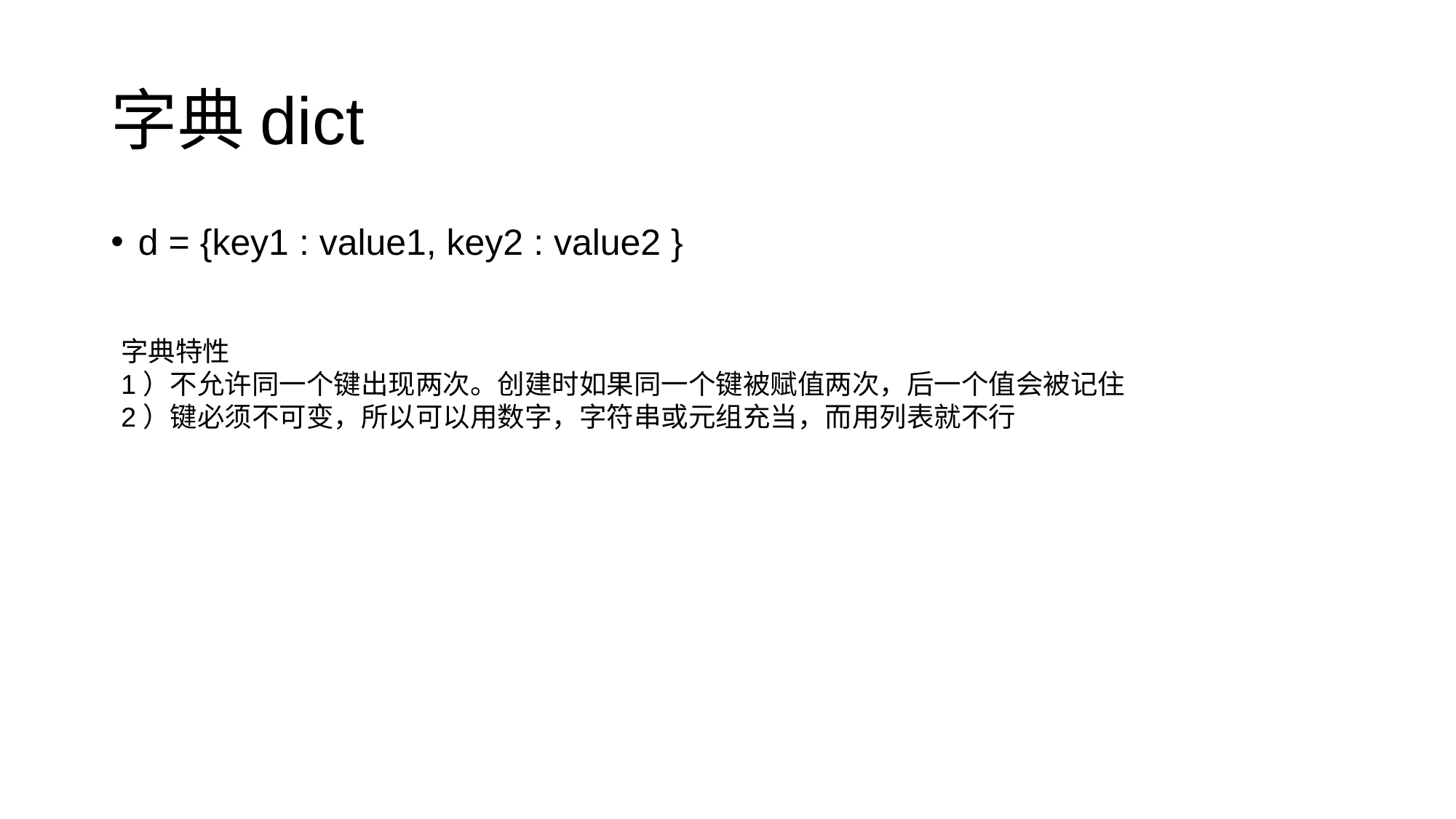

# 字典dict
d = {key1 : value1, key2 : value2 }
字典特性
1）不允许同一个键出现两次。创建时如果同一个键被赋值两次，后一个值会被记住
2）键必须不可变，所以可以用数字，字符串或元组充当，而用列表就不行